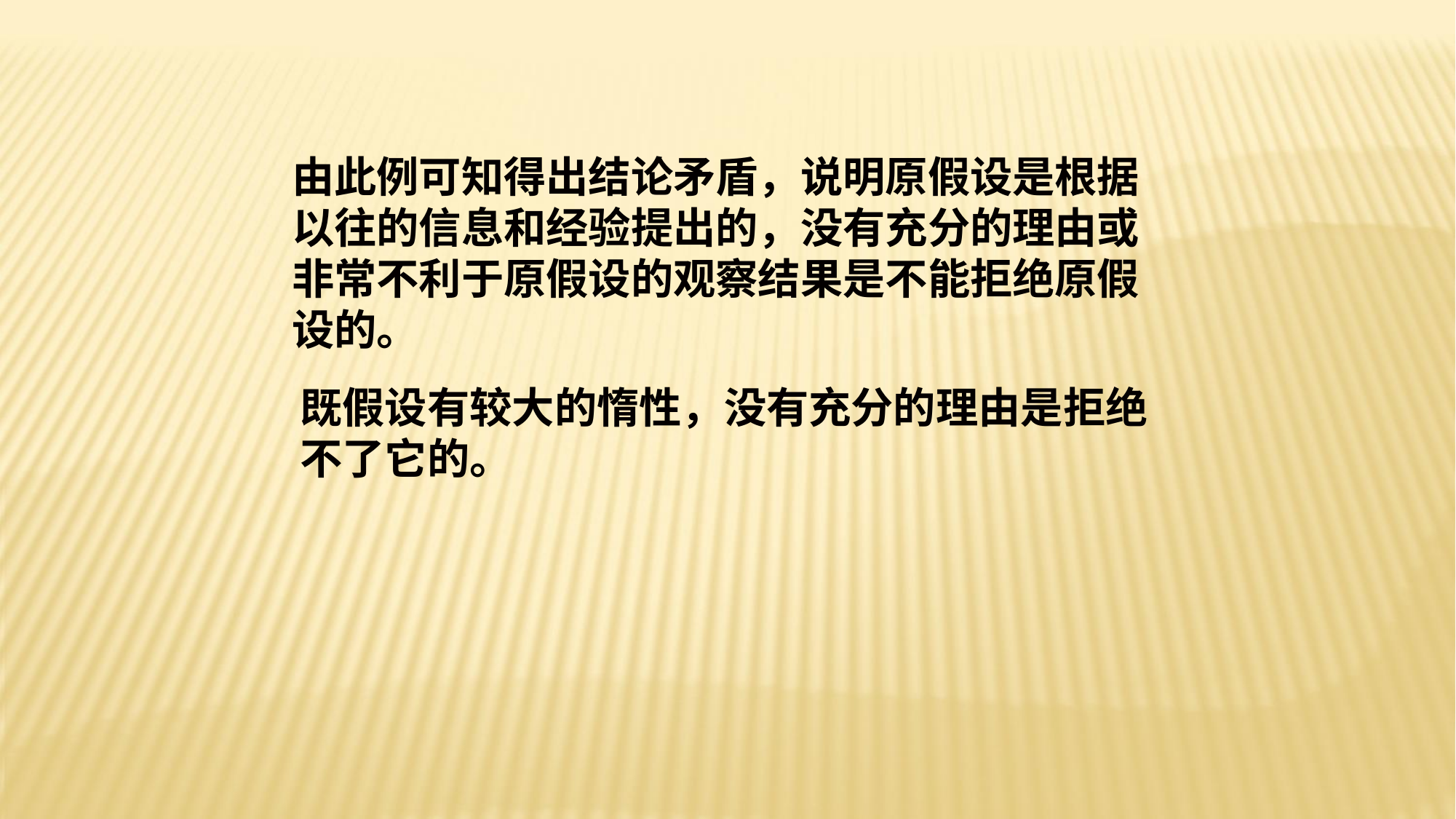

由此例可知得出结论矛盾，说明原假设是根据以往的信息和经验提出的，没有充分的理由或非常不利于原假设的观察结果是不能拒绝原假设的。
既假设有较大的惰性，没有充分的理由是拒绝不了它的。